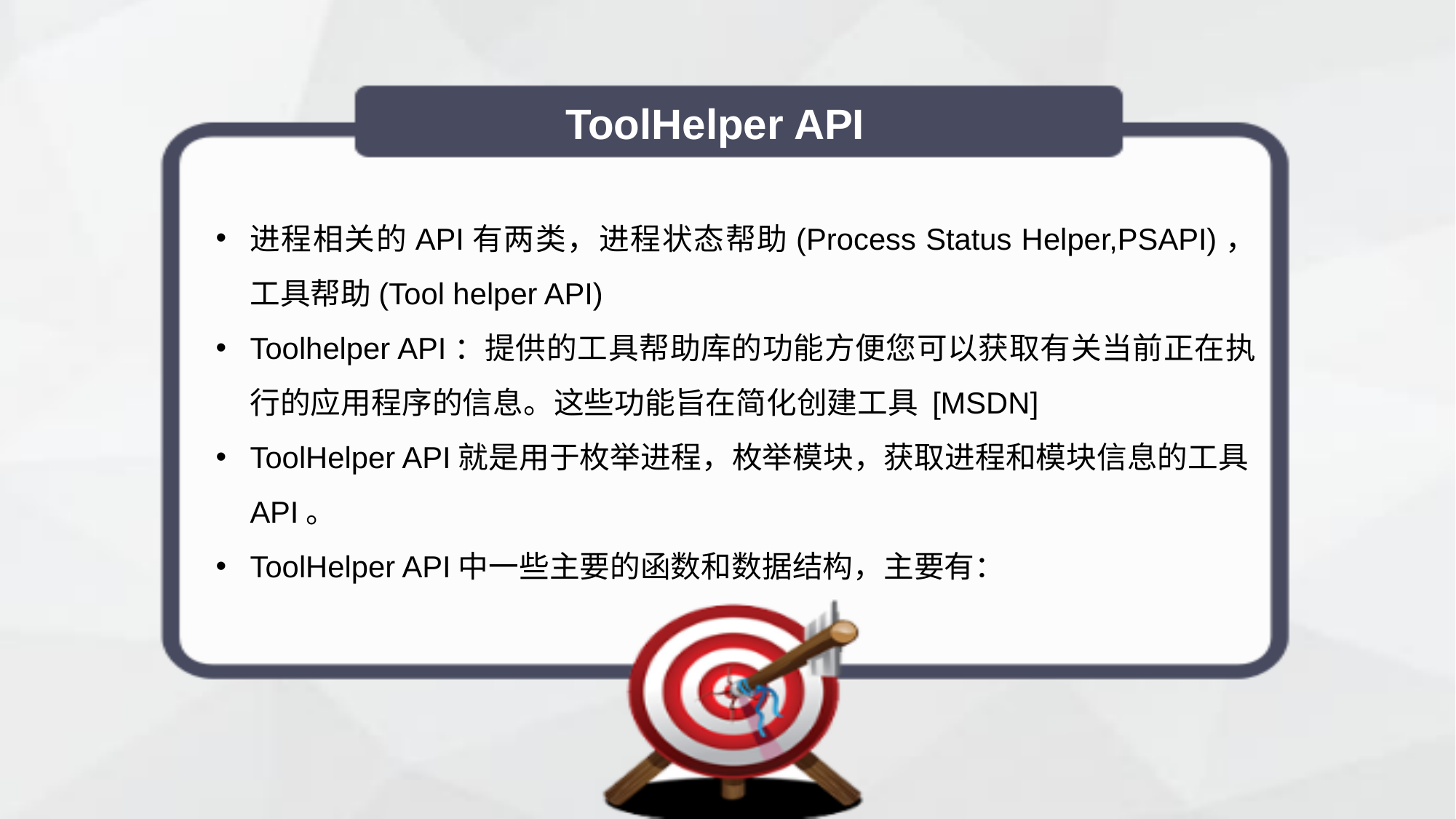

ToolHelper API
进程相关的API有两类，进程状态帮助(Process Status Helper,PSAPI)，工具帮助(Tool helper API)
Toolhelper API：提供的工具帮助库的功能方便您可以获取有关当前正在执行的应用程序的信息。这些功能旨在简化创建工具 [MSDN]
ToolHelper API就是用于枚举进程，枚举模块，获取进程和模块信息的工具API。
ToolHelper API中一些主要的函数和数据结构，主要有：